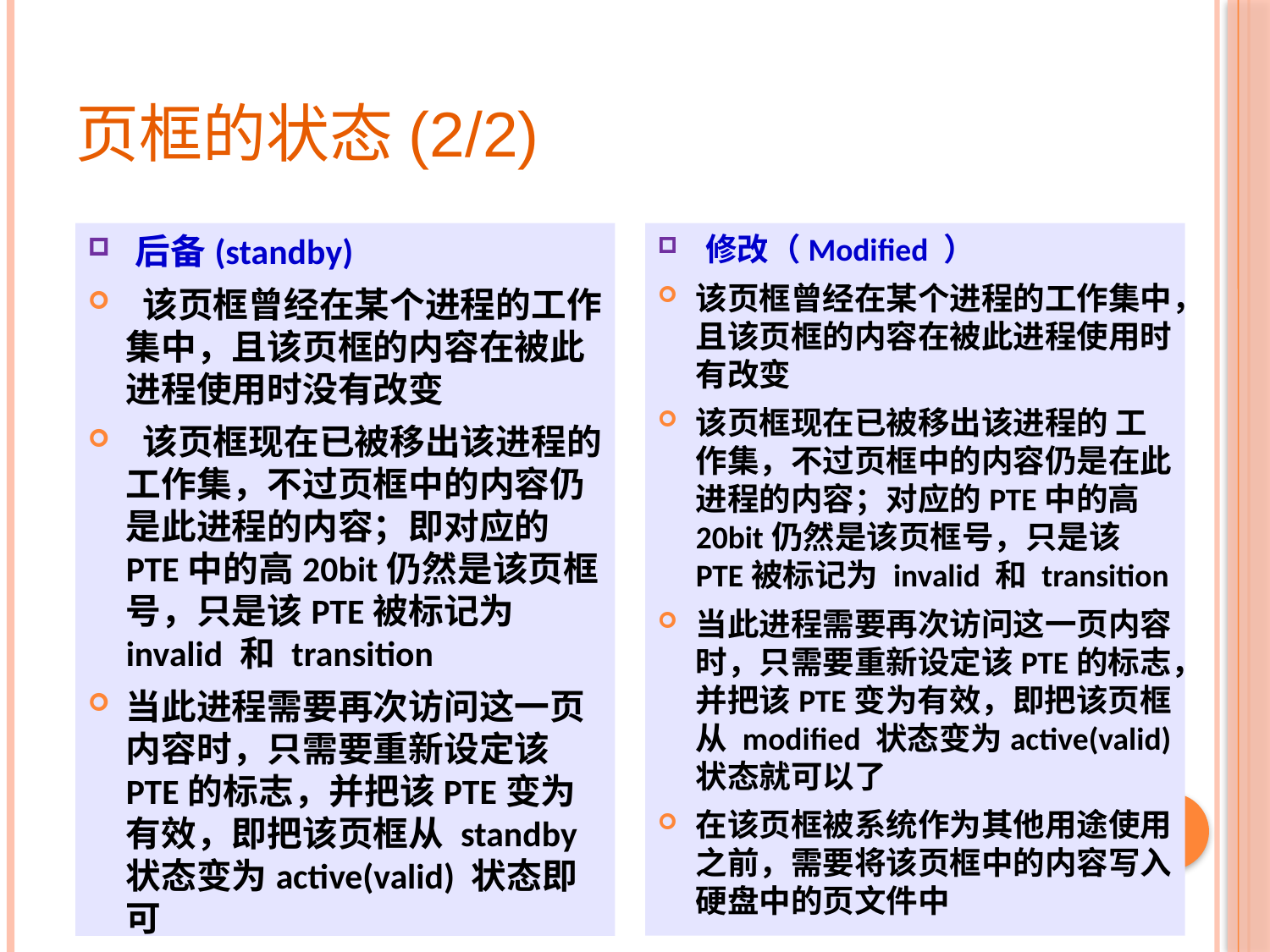

# 页框的状态(2/2)
后备(standby)
 该页框曾经在某个进程的工作集中，且该页框的内容在被此进程使用时没有改变
 该页框现在已被移出该进程的 工作集，不过页框中的内容仍是此进程的内容；即对应的PTE中的高20bit仍然是该页框号，只是该PTE被标记为 invalid 和 transition
当此进程需要再次访问这一页内容时，只需要重新设定该PTE的标志，并把该PTE变为有效，即把该页框从 standby 状态变为active(valid) 状态即可
修改（Modified ）
该页框曾经在某个进程的工作集中，且该页框的内容在被此进程使用时有改变
该页框现在已被移出该进程的 工作集，不过页框中的内容仍是在此进程的内容；对应的PTE中的高20bit仍然是该页框号，只是该PTE被标记为 invalid 和 transition
当此进程需要再次访问这一页内容时，只需要重新设定该PTE的标志，并把该PTE变为有效，即把该页框从 modified 状态变为active(valid) 状态就可以了
在该页框被系统作为其他用途使用之前，需要将该页框中的内容写入硬盘中的页文件中